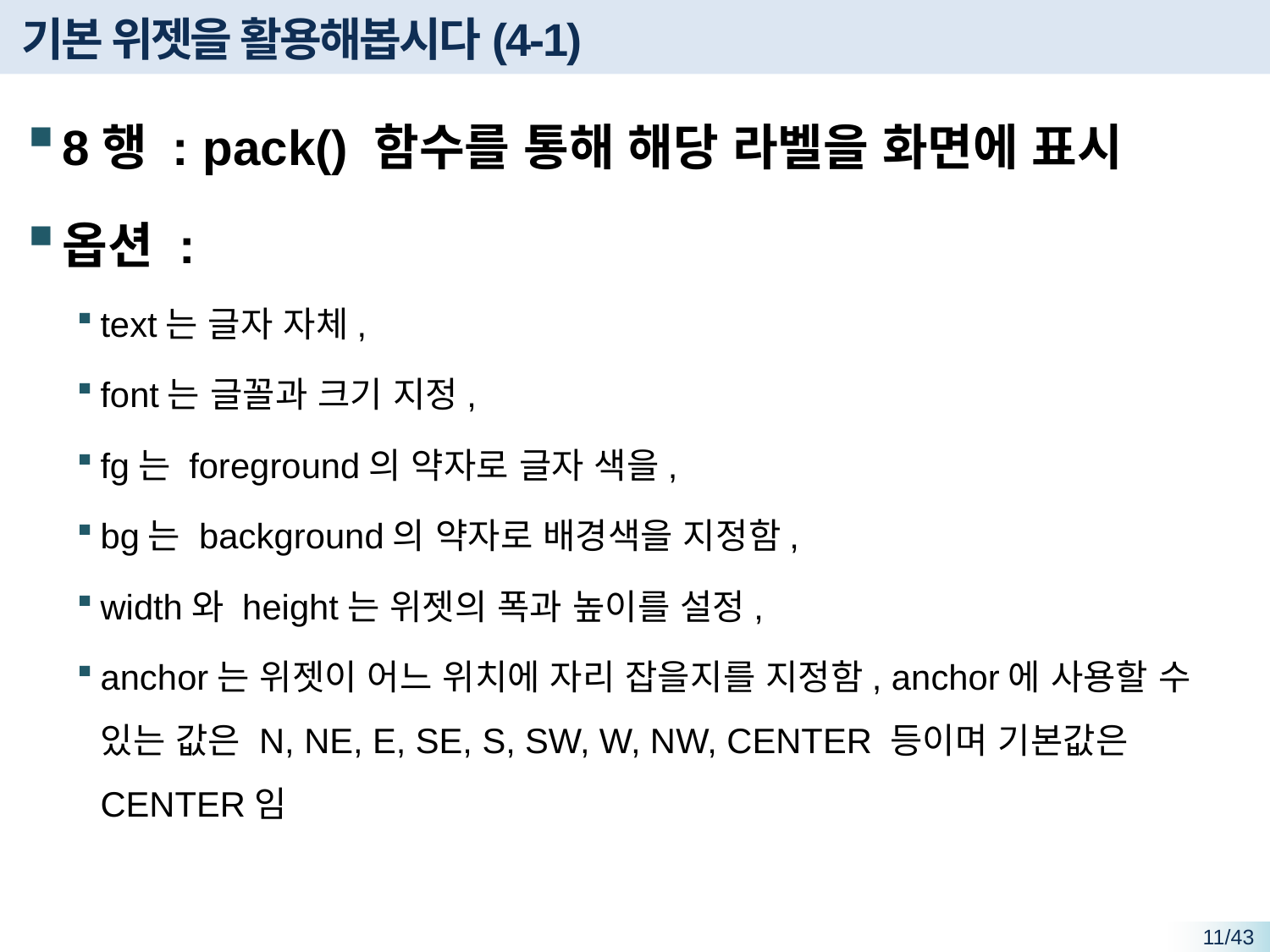

# 기본 위젯을 활용해봅시다(4-1)
8행 : pack() 함수를 통해 해당 라벨을 화면에 표시
옵션 :
text는 글자 자체,
font는 글꼴과 크기 지정,
fg는 foreground의 약자로 글자 색을,
bg는 background의 약자로 배경색을 지정함,
width와 height는 위젯의 폭과 높이를 설정,
anchor는 위젯이 어느 위치에 자리 잡을지를 지정함, anchor에 사용할 수 있는 값은 N, NE, E, SE, S, SW, W, NW, CENTER 등이며 기본값은 CENTER임